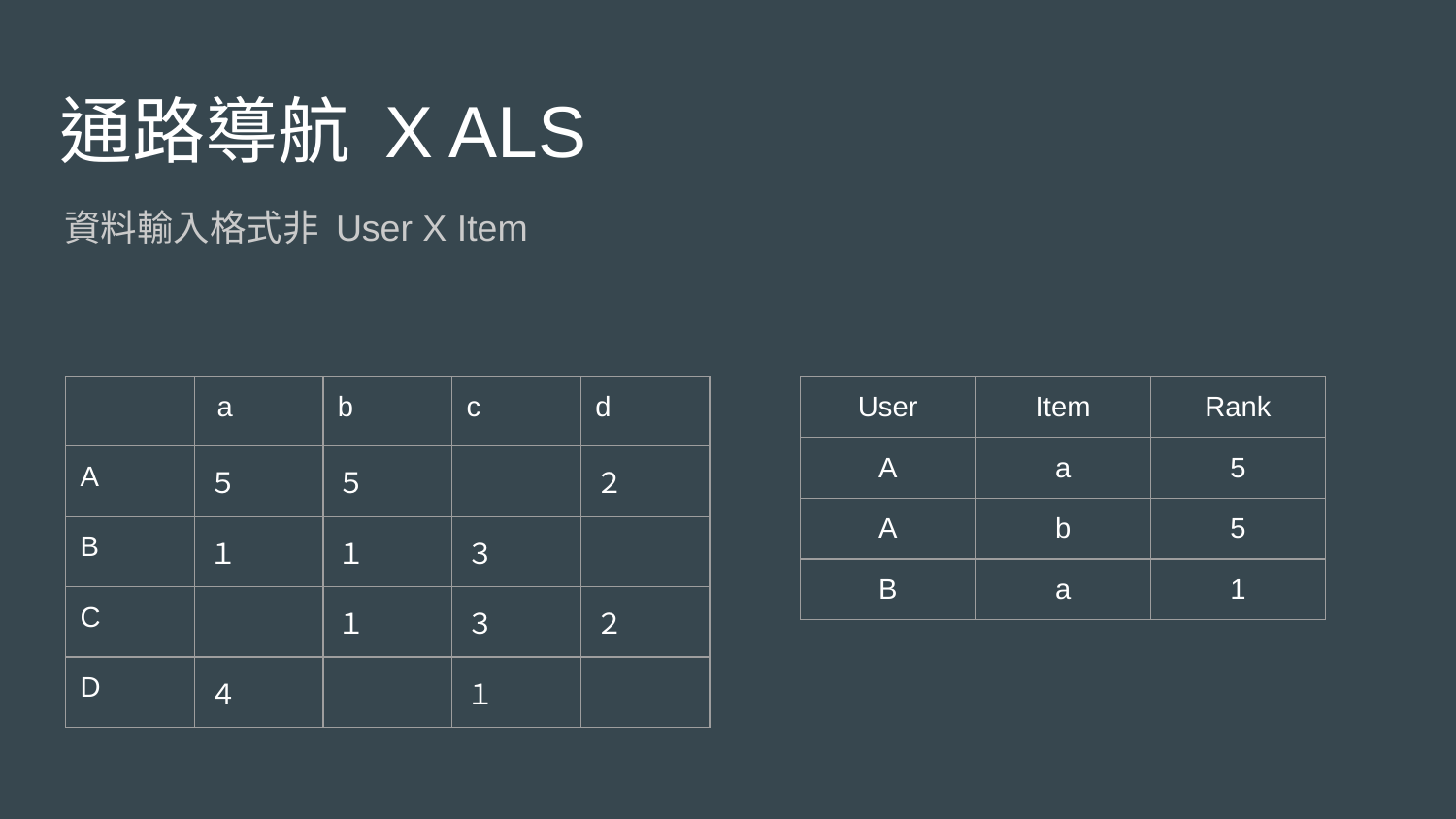

# 通路導航 X ALS
資料輸入格式非 User X Item

| User | Item | Rank |
| --- | --- | --- |
| A | a | 5 |
| A | b | 5 |
| B | a | 1 |
|  | a | b | c | d |
| --- | --- | --- | --- | --- |
| A | ５ | ５ |  | ２ |
| B | １ | １ | ３ |  |
| C |  | １ | ３ | ２ |
| D | ４ |  | １ |  |